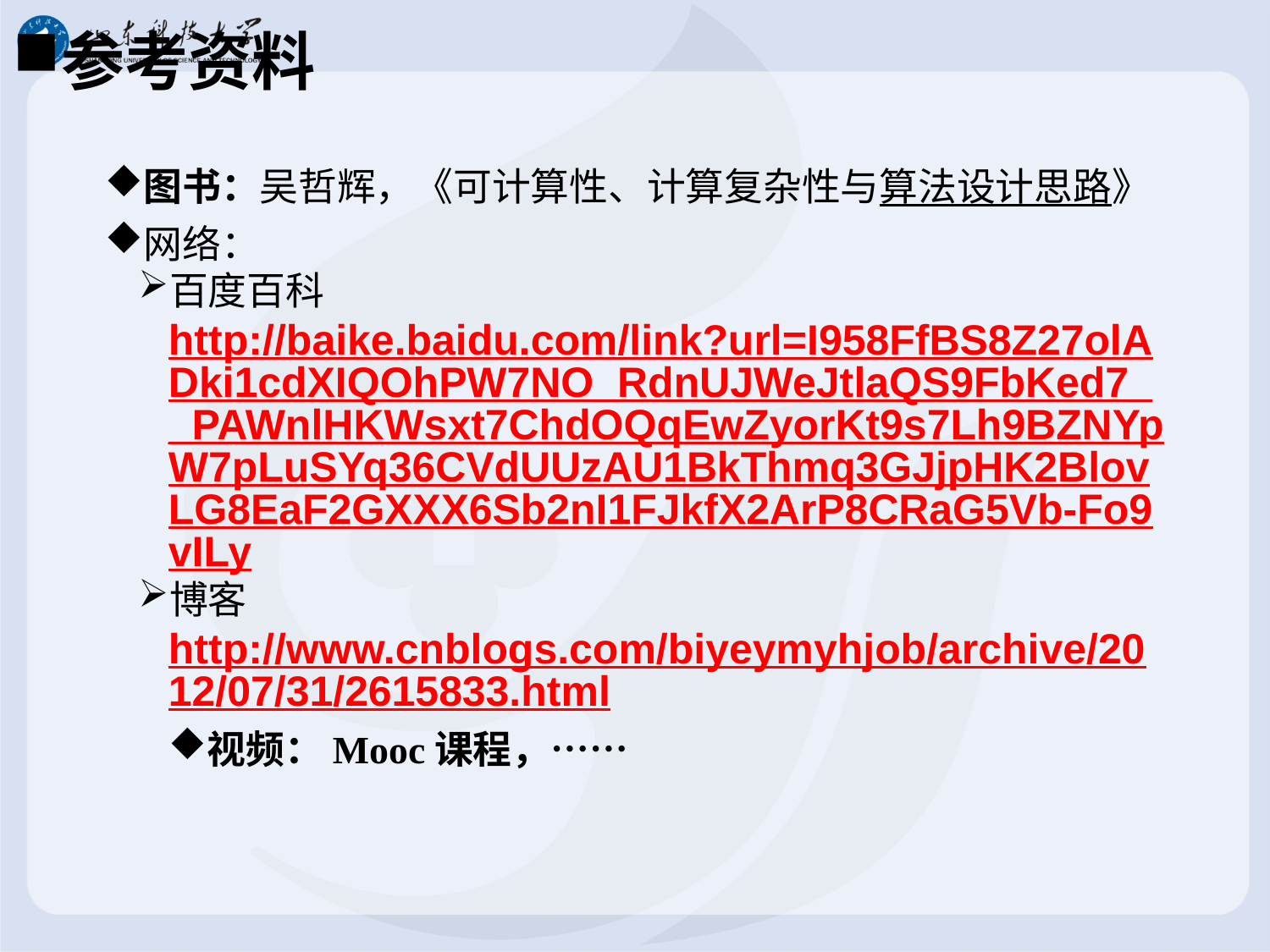

# 参考资料
图书：吴哲辉，《可计算性、计算复杂性与算法设计思路》
网络：
百度百科
http://baike.baidu.com/link?url=I958FfBS8Z27olADki1cdXIQOhPW7NO_RdnUJWeJtlaQS9FbKed7__PAWnlHKWsxt7ChdOQqEwZyorKt9s7Lh9BZNYpW7pLuSYq36CVdUUzAU1BkThmq3GJjpHK2BlovLG8EaF2GXXX6Sb2nI1FJkfX2ArP8CRaG5Vb-Fo9vILy
博客
http://www.cnblogs.com/biyeymyhjob/archive/2012/07/31/2615833.html
视频：Mooc课程，……